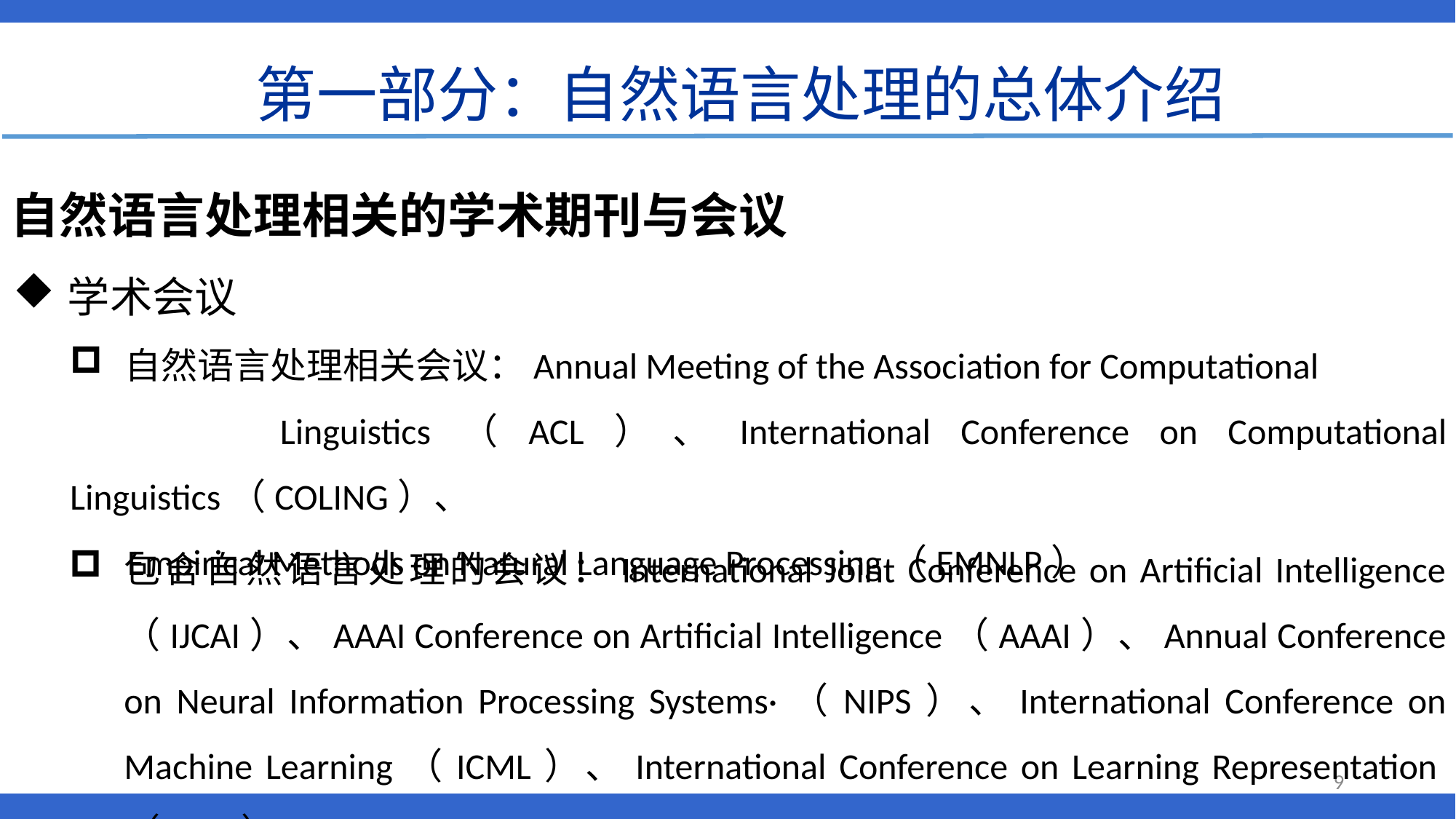

第一部分：自然语言处理的总体介绍
自然语言处理相关的学术期刊与会议
学术会议
自然语言处理相关会议：Annual Meeting of the Association for Computational
       Linguistics（ACL）、International Conference on Computational Linguistics（COLING）、
       Empirical Methods on Natural Language Processing（EMNLP）
包含自然语言处理的会议：International Joint Conference on Artificial Intelligence （IJCAI）、AAAI Conference on Artificial Intelligence（AAAI）、Annual Conference on Neural Information Processing Systems·（NIPS）、International Conference on Machine Learning（ICML）、International Conference on Learning Representation（ICLR）

9